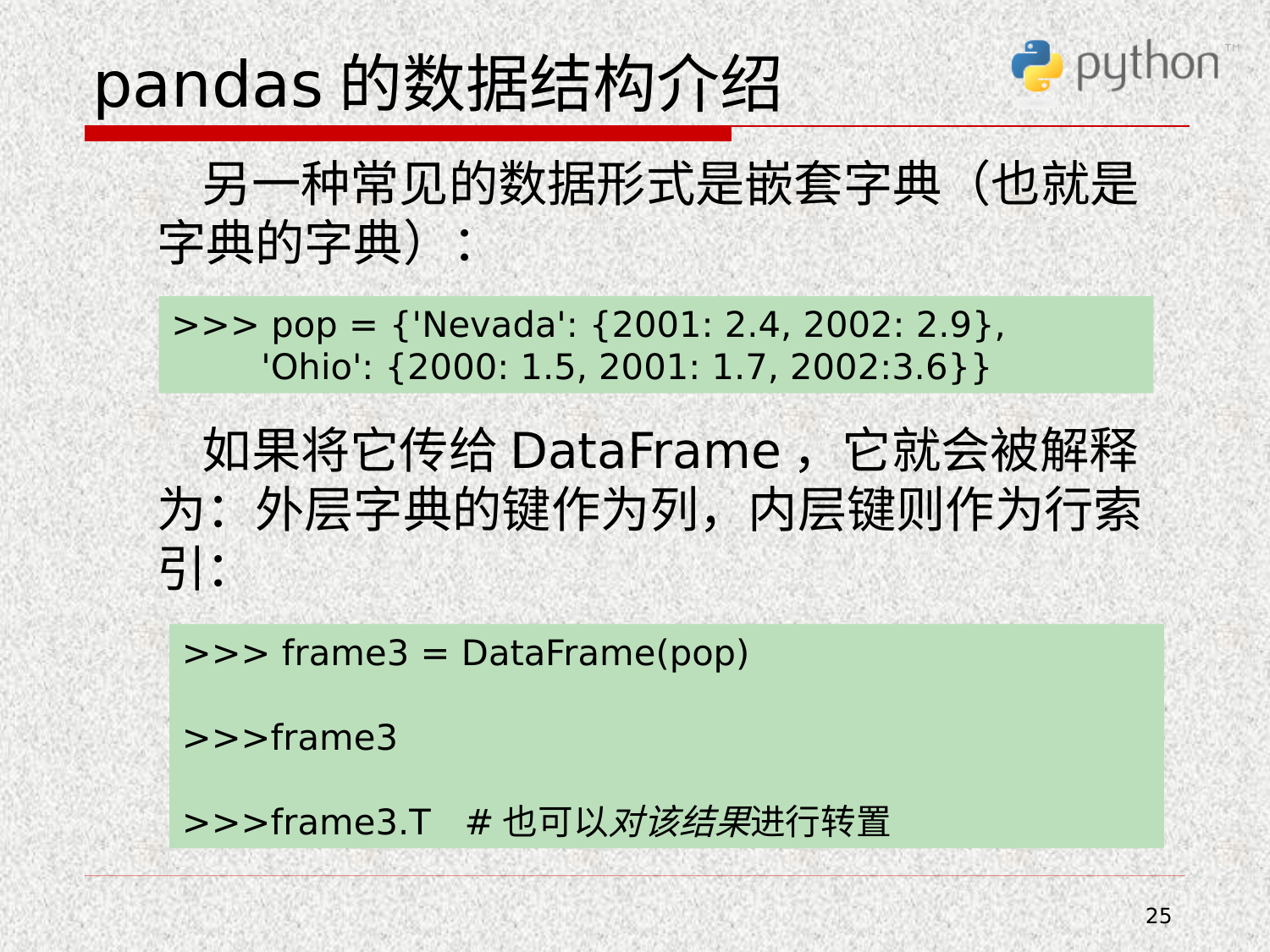

# pandas的数据结构介绍
         另一种常见的数据形式是嵌套字典（也就是字典的字典）：

         如果将它传给DataFrame，它就会被解释为：外层字典的键作为列，内层键则作为行索引：

>>> pop = {'Nevada': {2001: 2.4, 2002: 2.9},
        'Ohio': {2000: 1.5, 2001: 1.7, 2002:3.6}}
>>> frame3 = DataFrame(pop)

>>>frame3

>>>frame3.T   #也可以对该结果进行转置
25